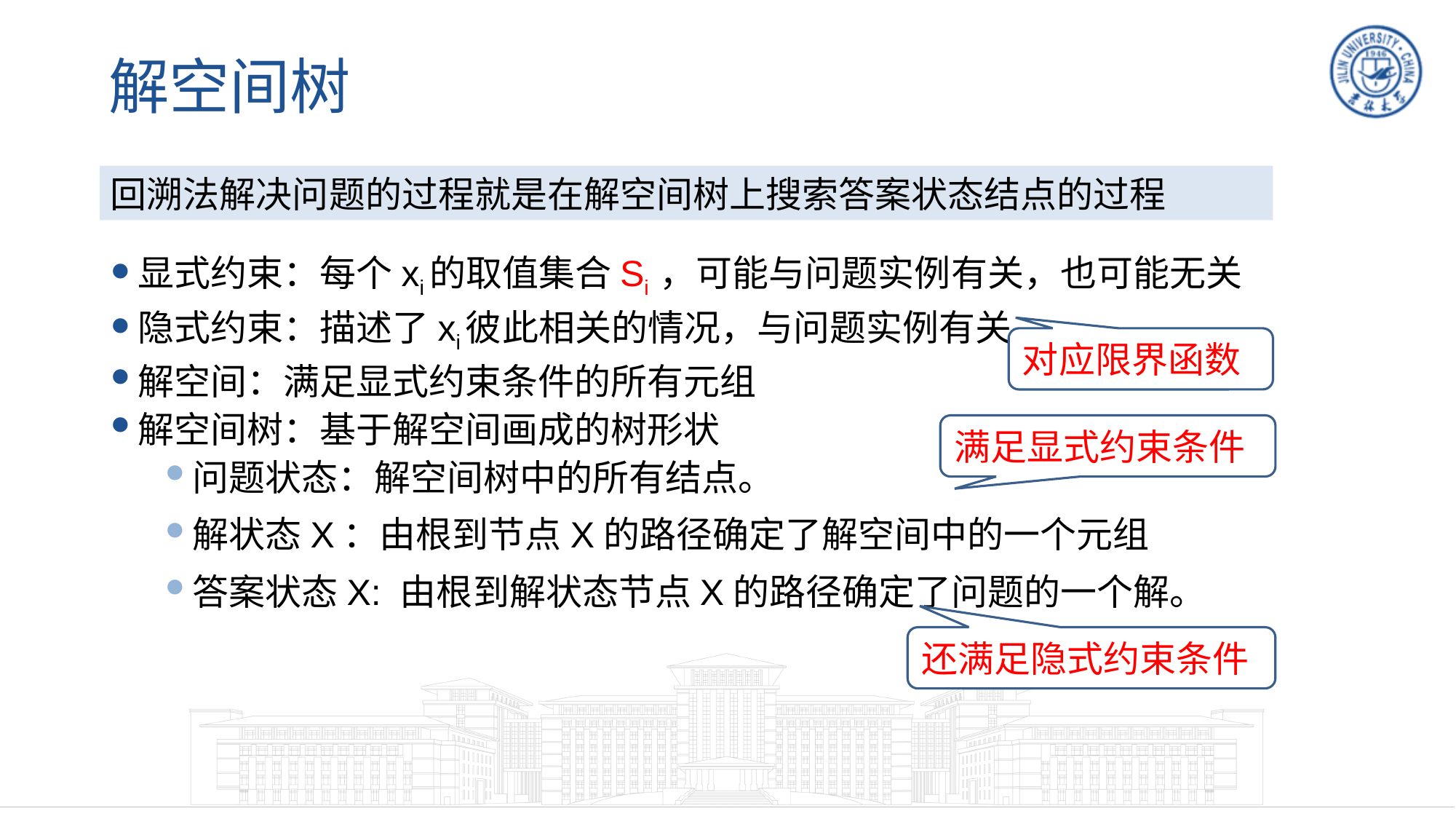

# 解空间树
回溯法解决问题的过程就是在解空间树上搜索答案状态结点的过程
显式约束：每个xi的取值集合Si ，可能与问题实例有关，也可能无关
隐式约束：描述了xi彼此相关的情况，与问题实例有关
解空间：满足显式约束条件的所有元组
解空间树：基于解空间画成的树形状
问题状态：解空间树中的所有结点。
解状态X：由根到节点X的路径确定了解空间中的一个元组
答案状态X: 由根到解状态节点X的路径确定了问题的一个解。

对应限界函数
满足显式约束条件
还满足隐式约束条件
7